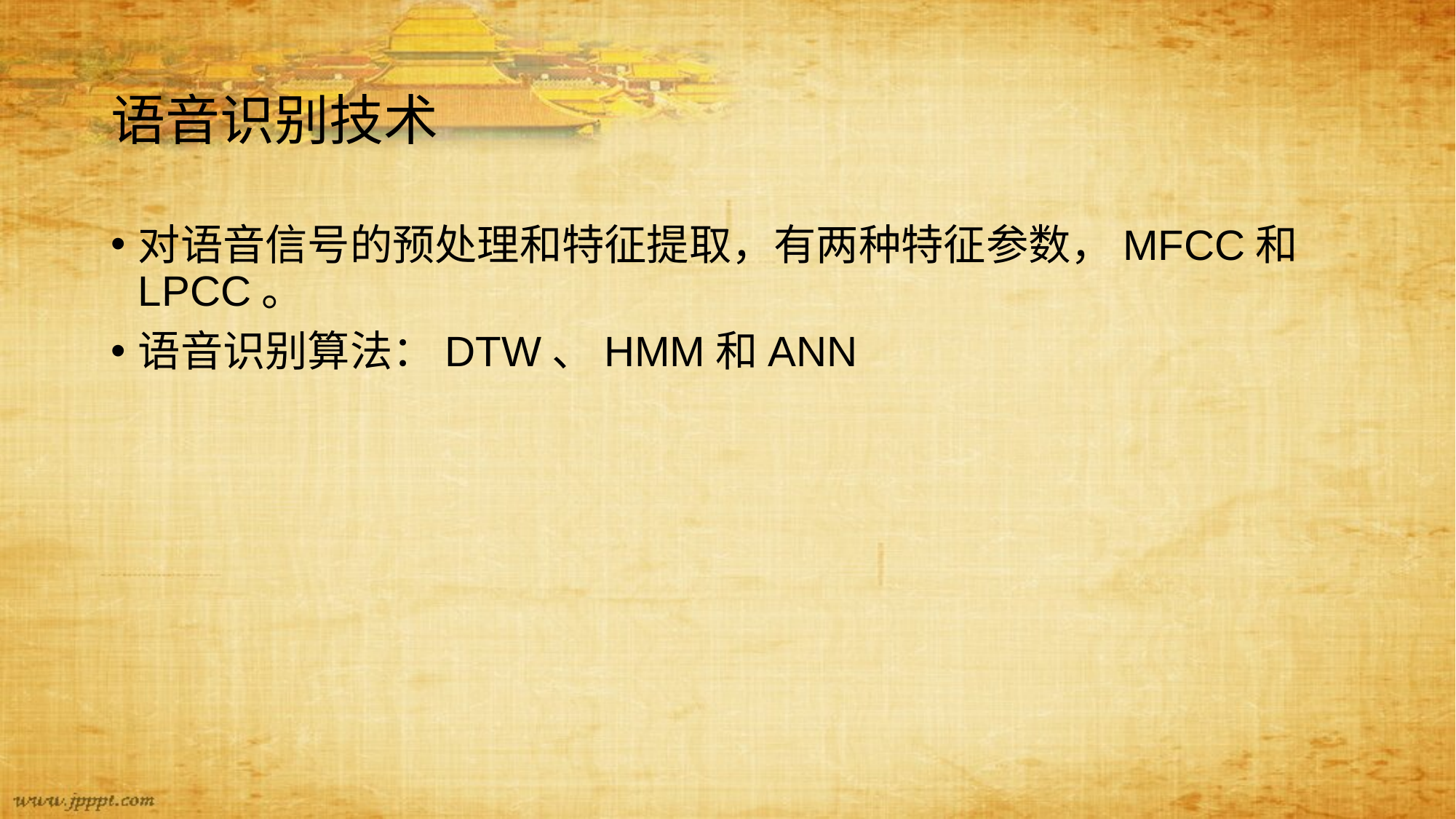

# 语音识别技术
对语音信号的预处理和特征提取，有两种特征参数，MFCC和LPCC。
语音识别算法：DTW、HMM和ANN